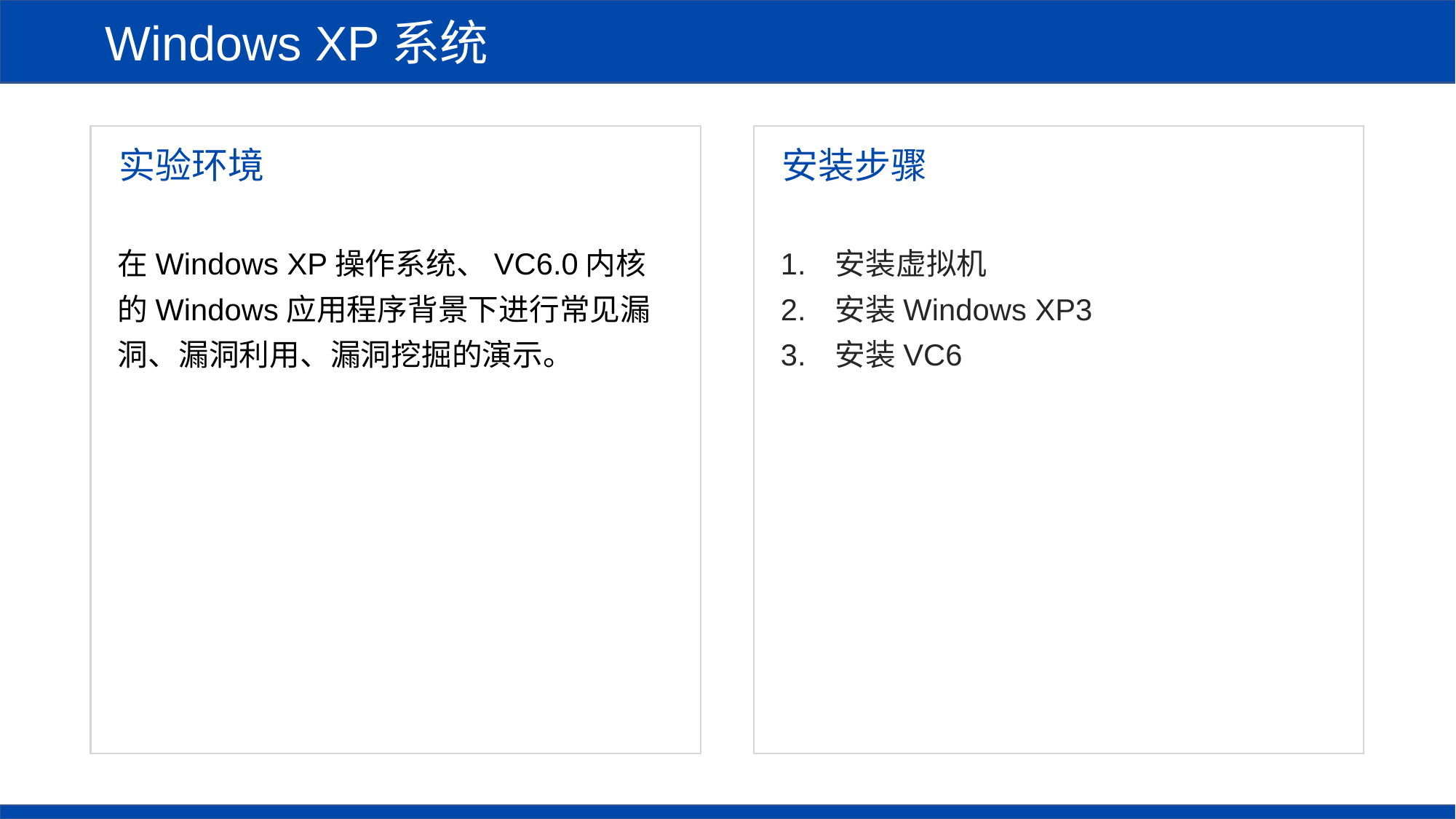

Windows XP系统

实验环境
安装步骤
在Windows XP操作系统、VC6.0内核的Windows应用程序背景下进行常见漏洞、漏洞利用、漏洞挖掘的演示。
安装虚拟机
安装Windows XP3
安装VC6